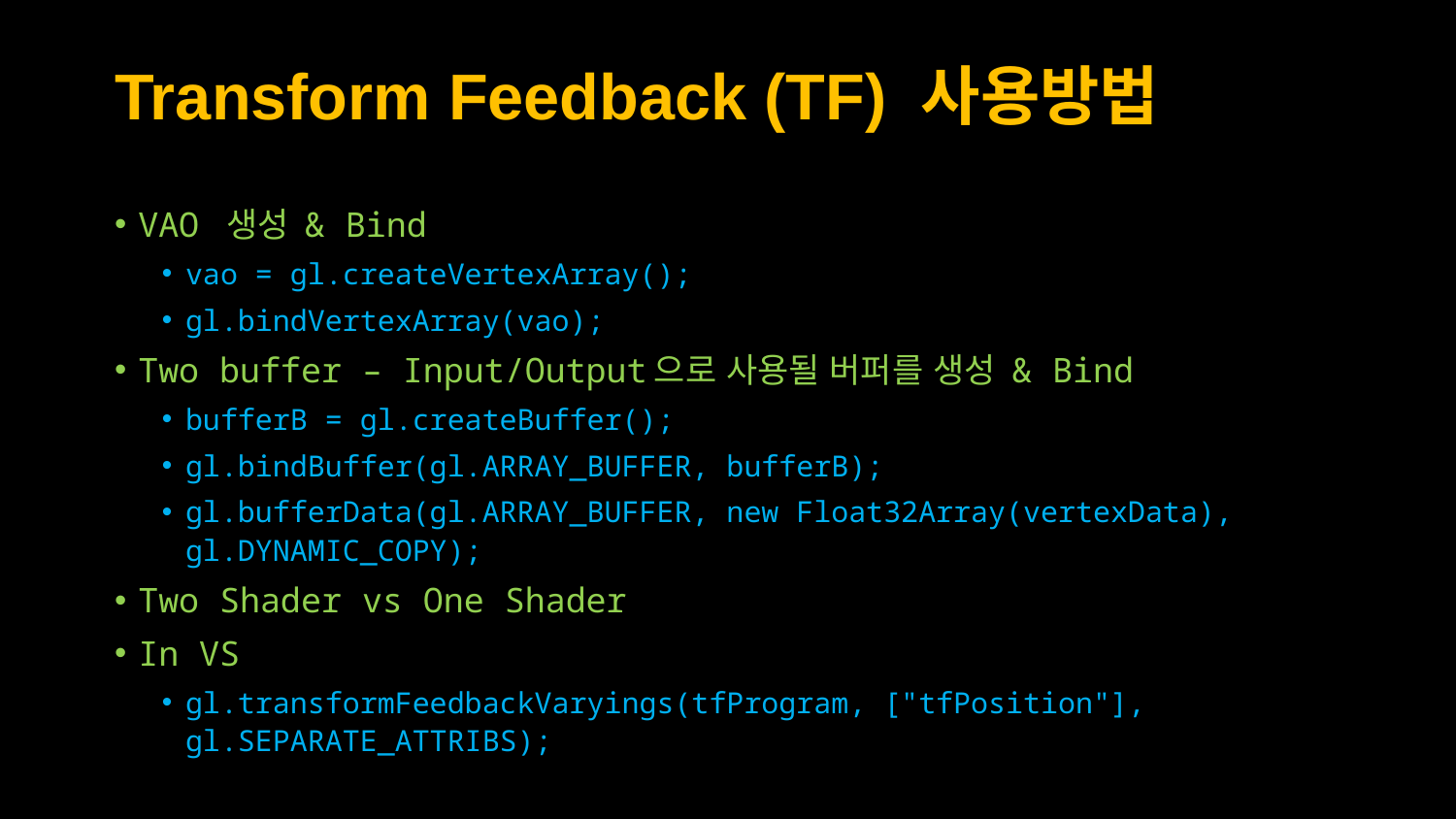

# Transform Feedback (TF) 사용방법
VAO 생성 & Bind
vao = gl.createVertexArray();
gl.bindVertexArray(vao);
Two buffer – Input/Output으로 사용될 버퍼를 생성 & Bind
bufferB = gl.createBuffer();
gl.bindBuffer(gl.ARRAY_BUFFER, bufferB);
gl.bufferData(gl.ARRAY_BUFFER, new Float32Array(vertexData), gl.DYNAMIC_COPY);
Two Shader vs One Shader
In VS
gl.transformFeedbackVaryings(tfProgram, ["tfPosition"], gl.SEPARATE_ATTRIBS);